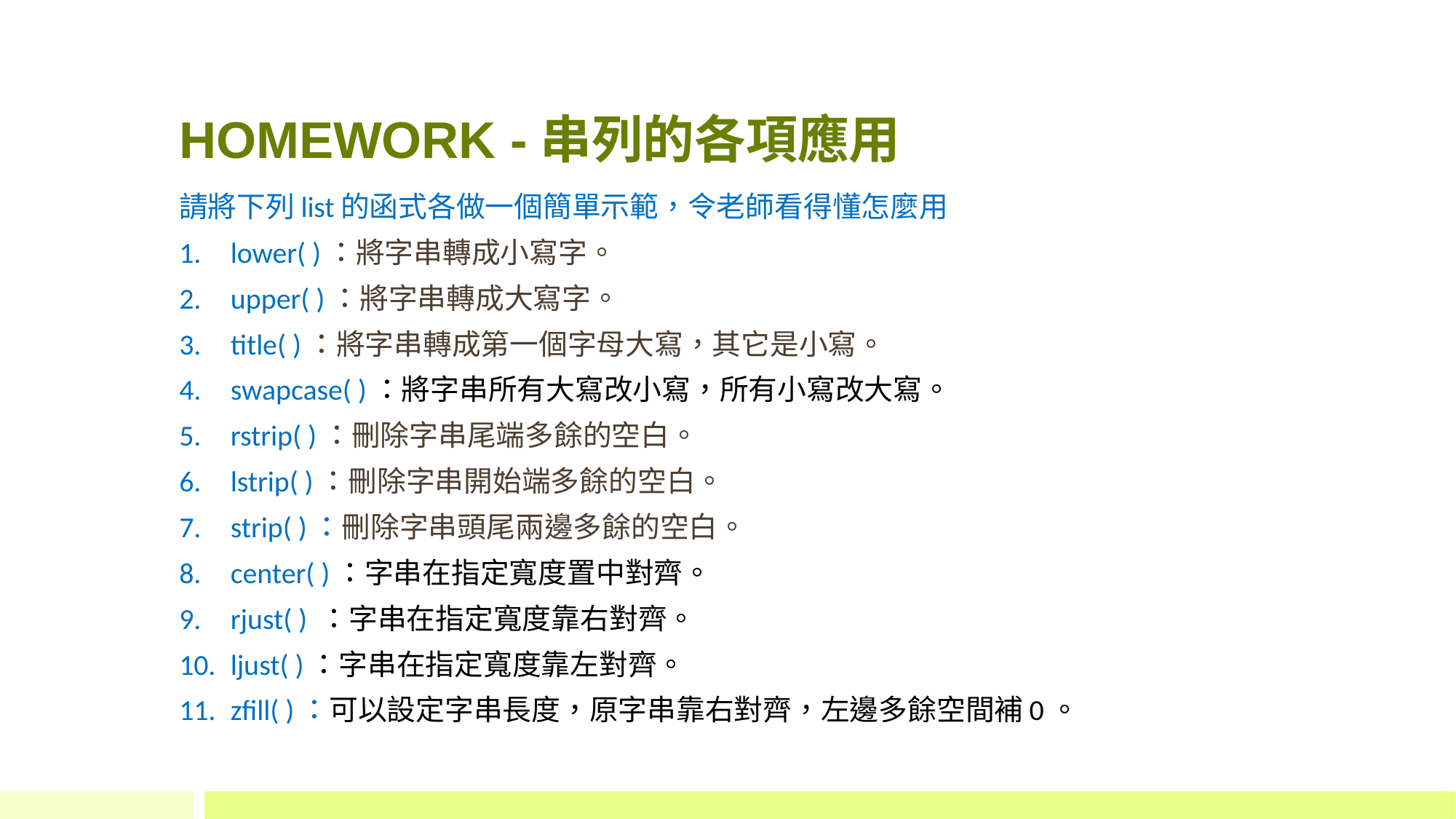

# HOMEWORK -串列的各項應用
請將下列list的函式各做一個簡單示範，令老師看得懂怎麼用
lower( )：將字串轉成小寫字。
upper( )：將字串轉成大寫字。
title( )：將字串轉成第一個字母大寫，其它是小寫。
swapcase( )：將字串所有大寫改小寫，所有小寫改大寫。
rstrip( )：刪除字串尾端多餘的空白。
lstrip( )：刪除字串開始端多餘的空白。
strip( )：刪除字串頭尾兩邊多餘的空白。
center( )：字串在指定寬度置中對齊。
rjust( ) ：字串在指定寬度靠右對齊。
ljust( )：字串在指定寬度靠左對齊。
zfill( )：可以設定字串長度，原字串靠右對齊，左邊多餘空間補0。